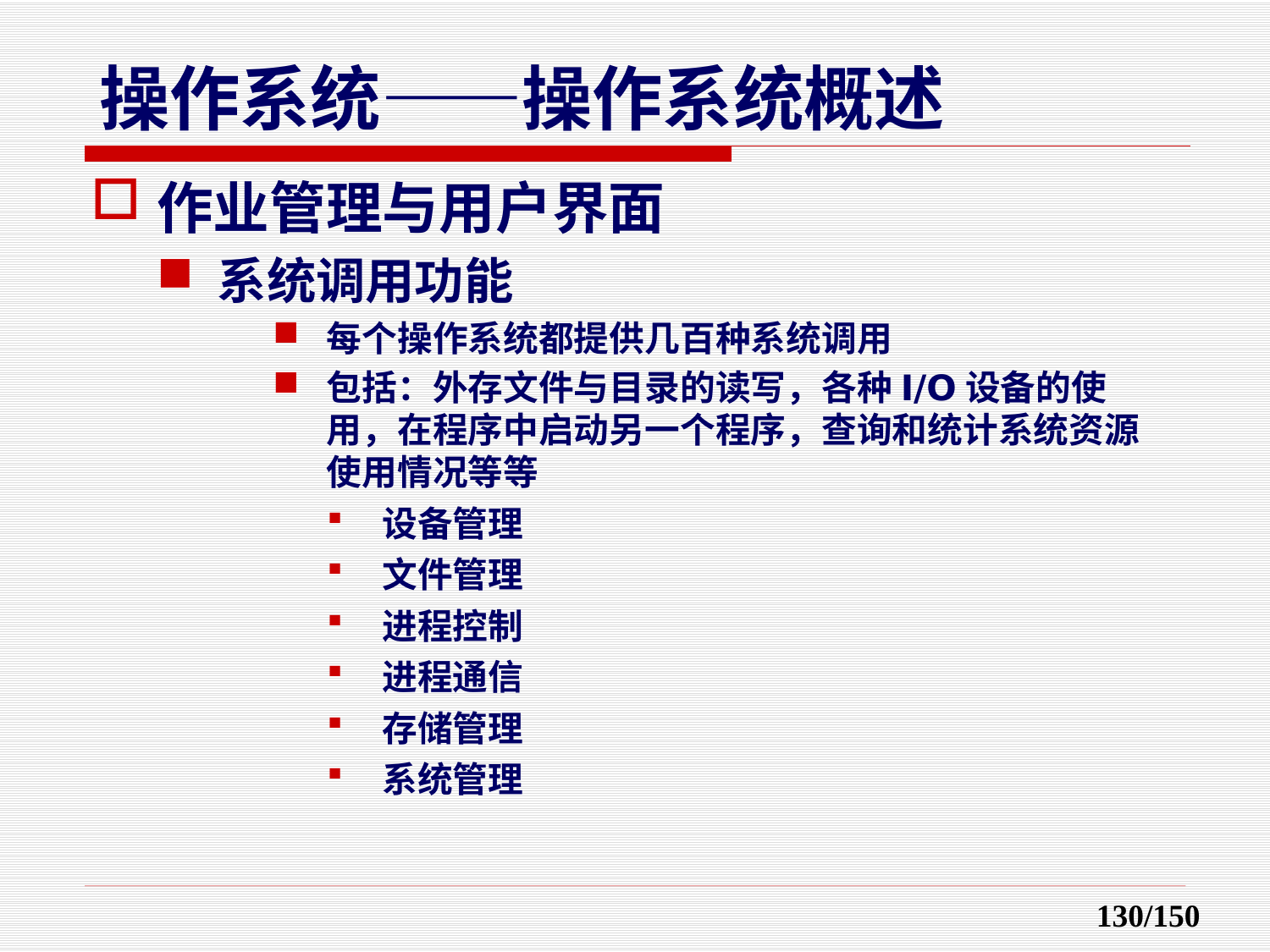

作业管理与用户界面
系统调用功能
每个操作系统都提供几百种系统调用
包括：外存文件与目录的读写，各种I/O设备的使用，在程序中启动另一个程序，查询和统计系统资源使用情况等等
设备管理
文件管理
进程控制
进程通信
存储管理
系统管理